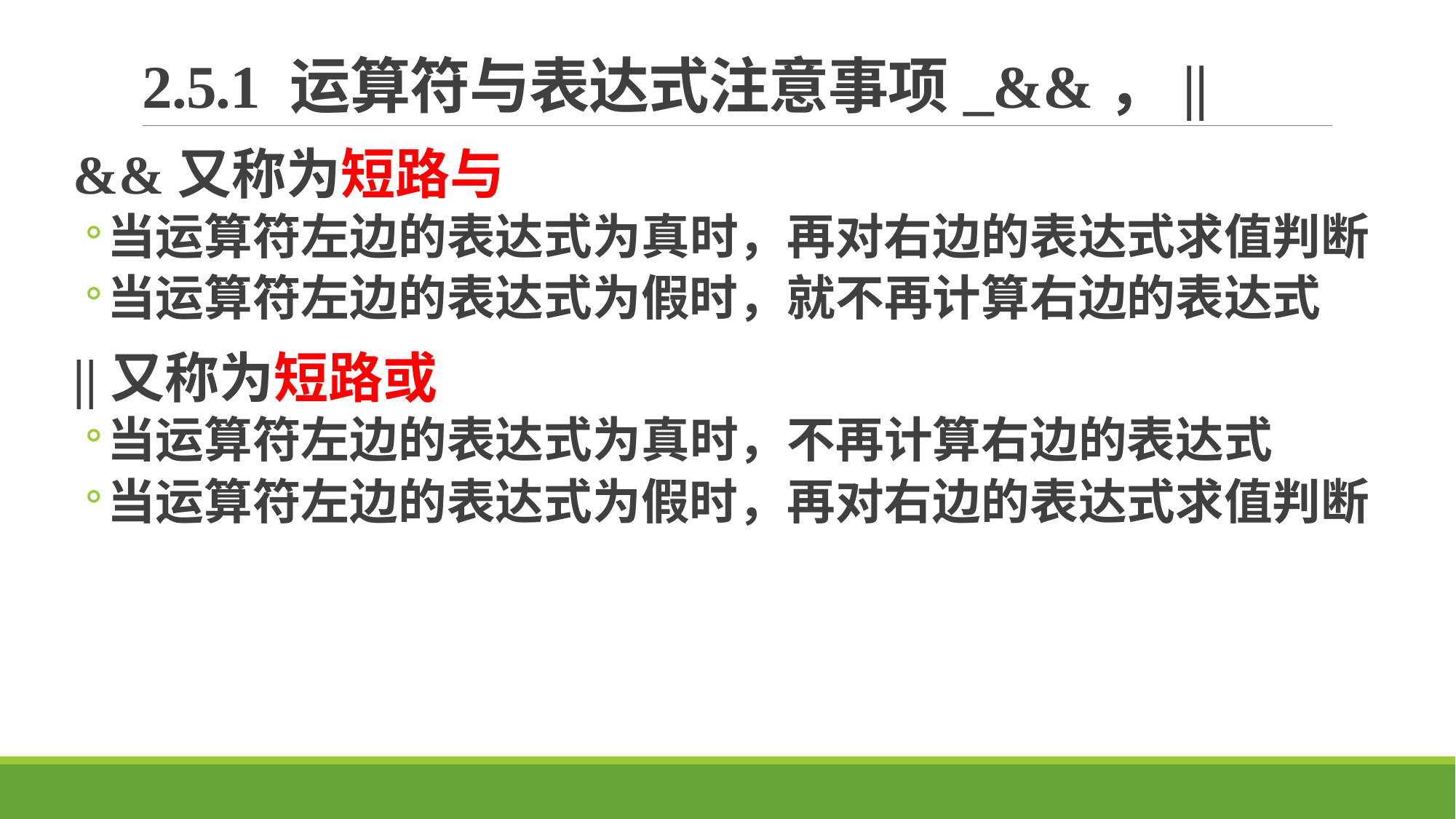

# 2.5.1 运算符与表达式注意事项_&&，||
&&又称为短路与
当运算符左边的表达式为真时，再对右边的表达式求值判断
当运算符左边的表达式为假时，就不再计算右边的表达式
||又称为短路或
当运算符左边的表达式为真时，不再计算右边的表达式
当运算符左边的表达式为假时，再对右边的表达式求值判断